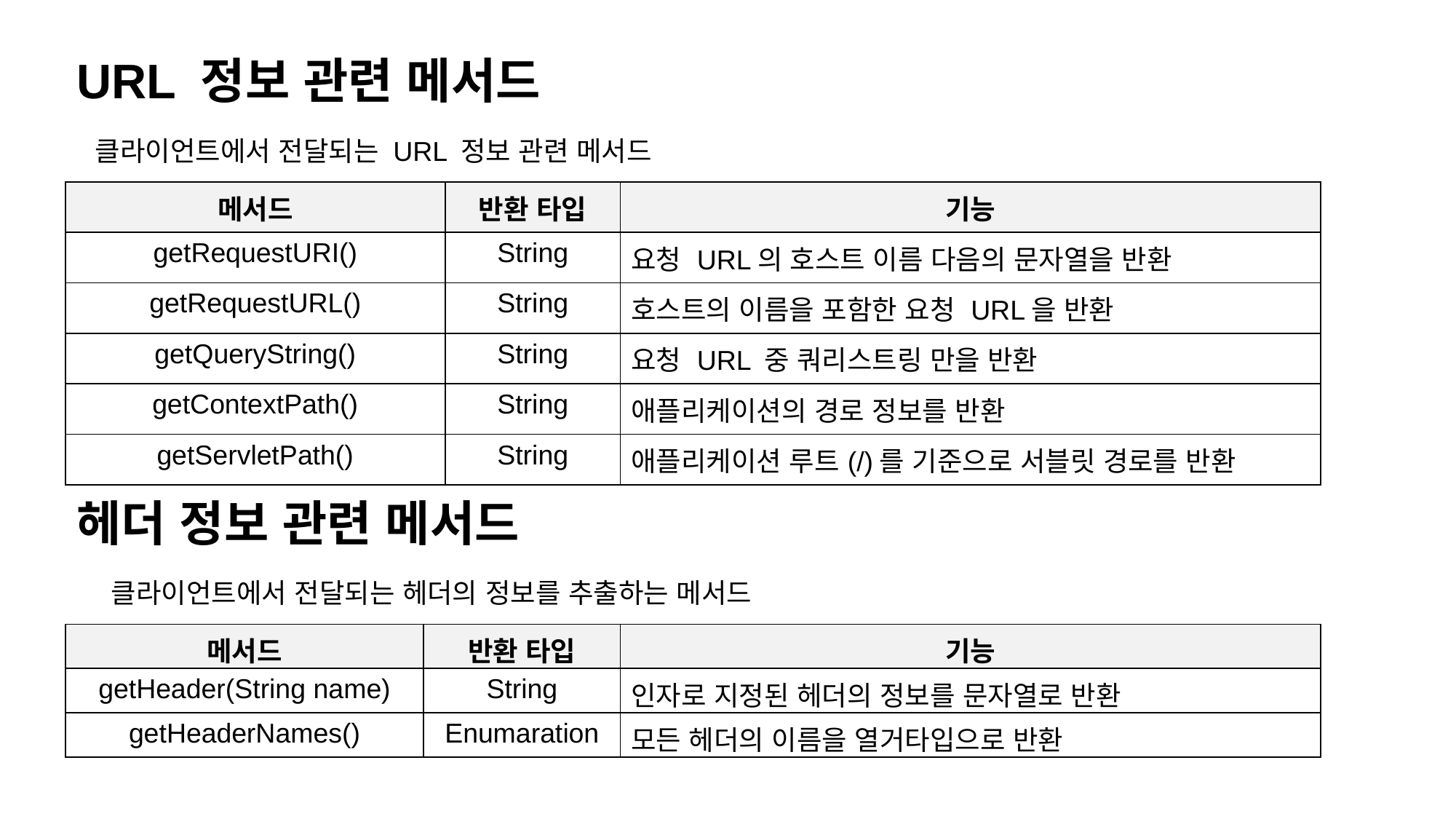

# URL 정보 관련 메서드
클라이언트에서 전달되는 URL 정보 관련 메서드
| 메서드 | 반환 타입 | 기능 |
| --- | --- | --- |
| getRequestURI() | String | 요청 URL의 호스트 이름 다음의 문자열을 반환 |
| getRequestURL() | String | 호스트의 이름을 포함한 요청 URL을 반환 |
| getQueryString() | String | 요청 URL 중 쿼리스트링 만을 반환 |
| getContextPath() | String | 애플리케이션의 경로 정보를 반환 |
| getServletPath() | String | 애플리케이션 루트(/)를 기준으로 서블릿 경로를 반환 |
헤더 정보 관련 메서드
클라이언트에서 전달되는 헤더의 정보를 추출하는 메서드
| 메서드 | 반환 타입 | 기능 |
| --- | --- | --- |
| getHeader(String name) | String | 인자로 지정된 헤더의 정보를 문자열로 반환 |
| getHeaderNames() | Enumaration | 모든 헤더의 이름을 열거타입으로 반환 |